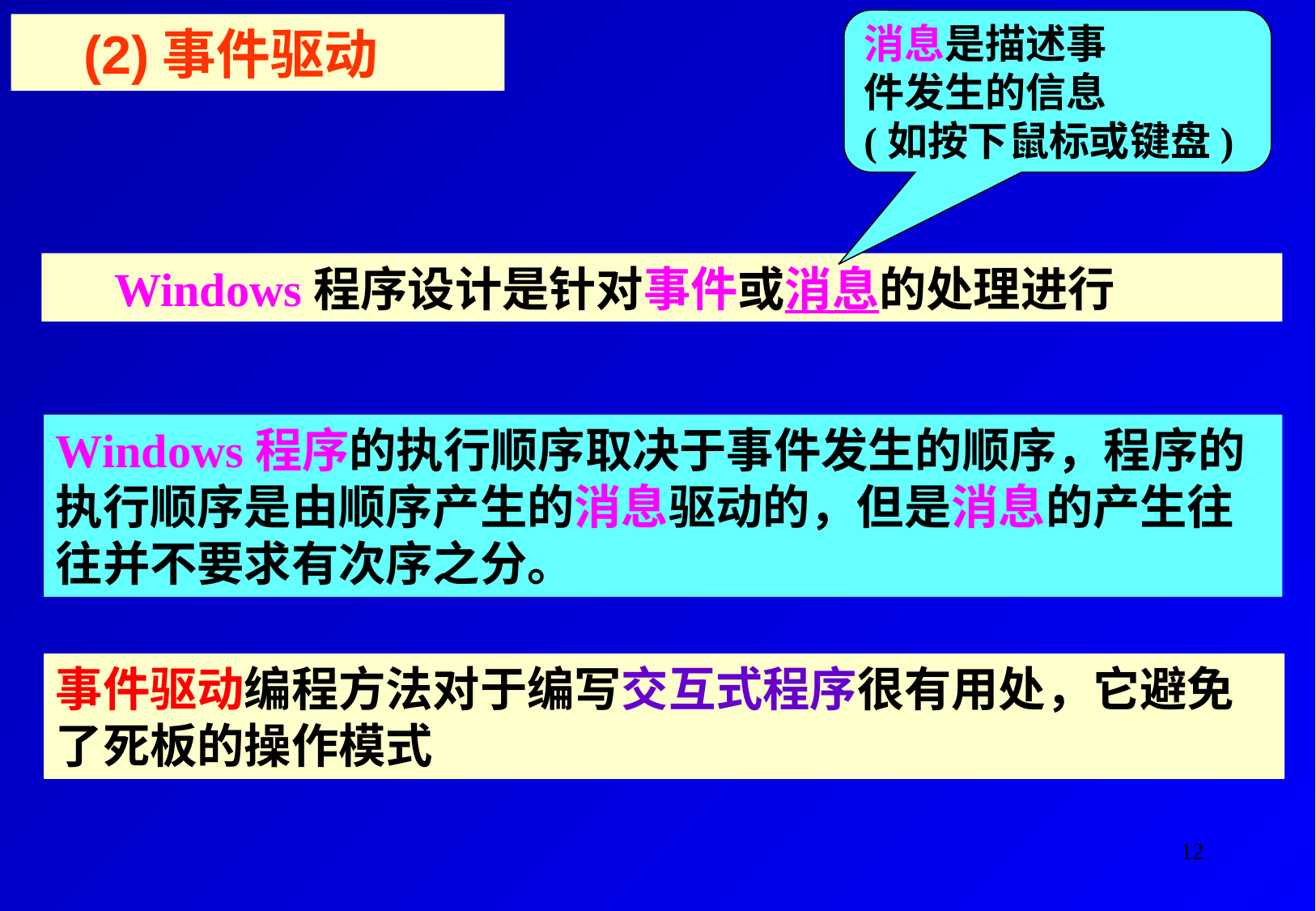

消息是描述事
件发生的信息
(如按下鼠标或键盘)
(2)事件驱动
Windows程序设计是针对事件或消息的处理进行
Windows程序的执行顺序取决于事件发生的顺序，程序的执行顺序是由顺序产生的消息驱动的，但是消息的产生往往并不要求有次序之分。
事件驱动编程方法对于编写交互式程序很有用处，它避免了死板的操作模式
12